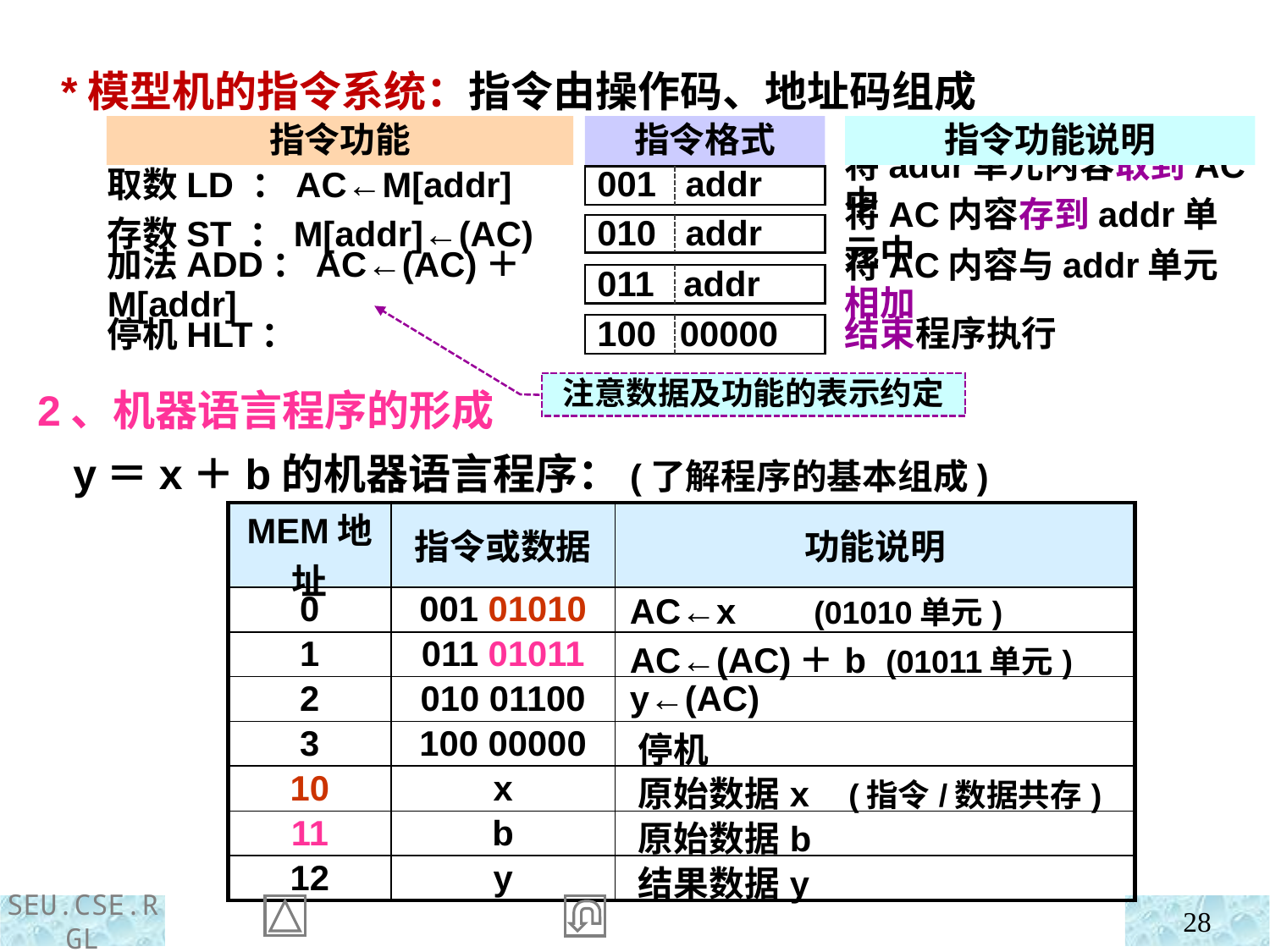

*模型机的指令系统：指令由操作码、地址码组成
指令功能
指令格式
指令功能说明
取数LD ：AC←M[addr]
 001   addr
将addr单元内容取到AC中
 010   addr
存数ST ：M[addr]←(AC)
将AC内容存到addr单元中
 011   addr
将AC内容与addr单元相加
加法ADD：AC←(AC)＋M[addr]
 100   00000
停机HLT：
结束程序执行
2、机器语言程序的形成
   y＝x＋b的机器语言程序：(了解程序的基本组成)
注意数据及功能的表示约定
| MEM地址 | 指令或数据 | 功能说明 |
| --- | --- | --- |
| 0 | 001 01010 | AC←x (01010单元) |
| 1 | 011 01011 | AC←(AC)＋b (01011单元) |
| 2 | 010 01100 | y←(AC) |
| 3 | 100 00000 | 停机 |
| 10 | x | 原始数据x (指令/数据共存) |
| 11 | b | 原始数据b |
| 12 | y | 结果数据y |

28